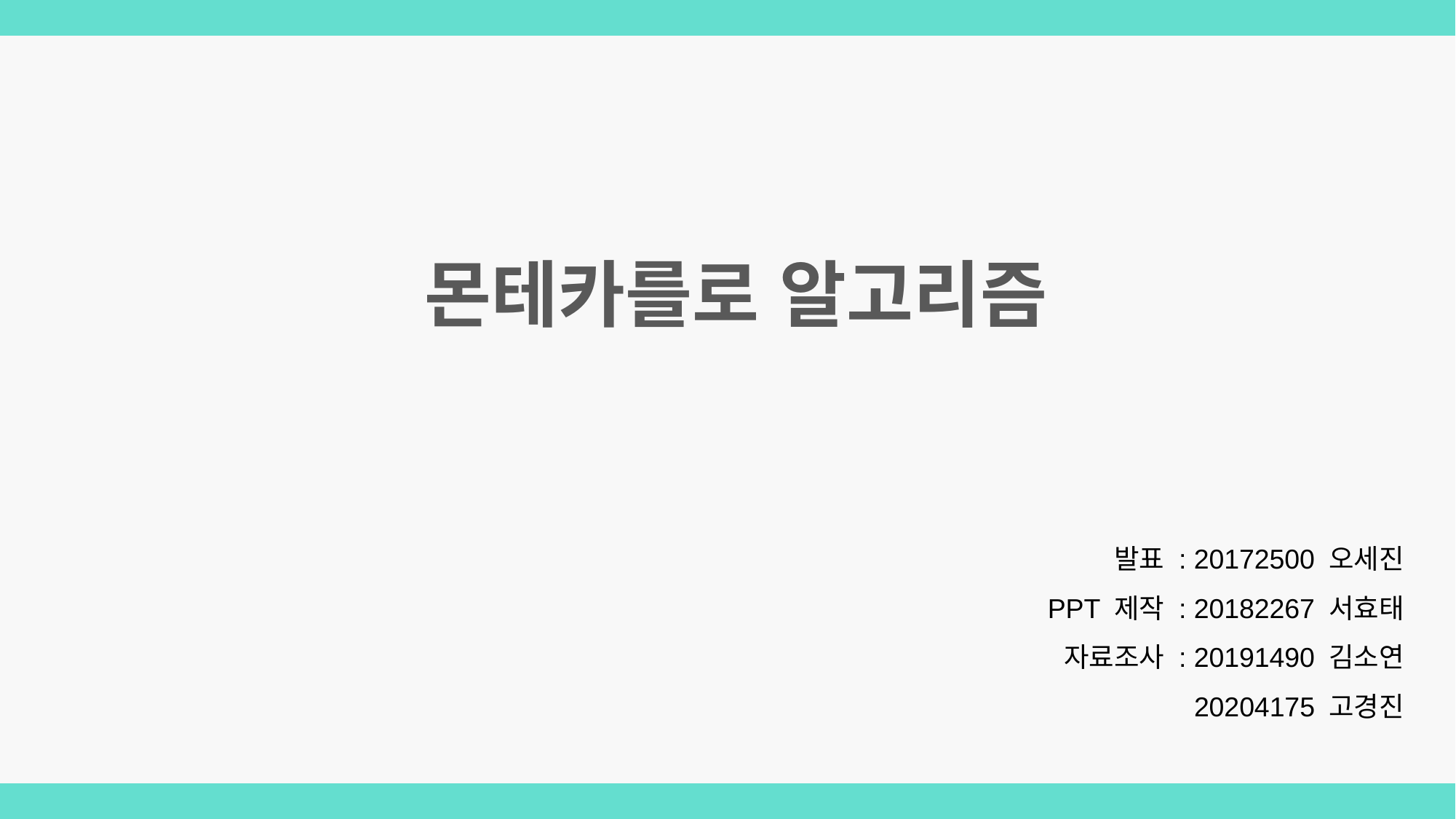

몬테카를로 알고리즘
발표 : 20172500 오세진
PPT 제작 : 20182267 서효태
자료조사 : 20191490 김소연
20204175 고경진